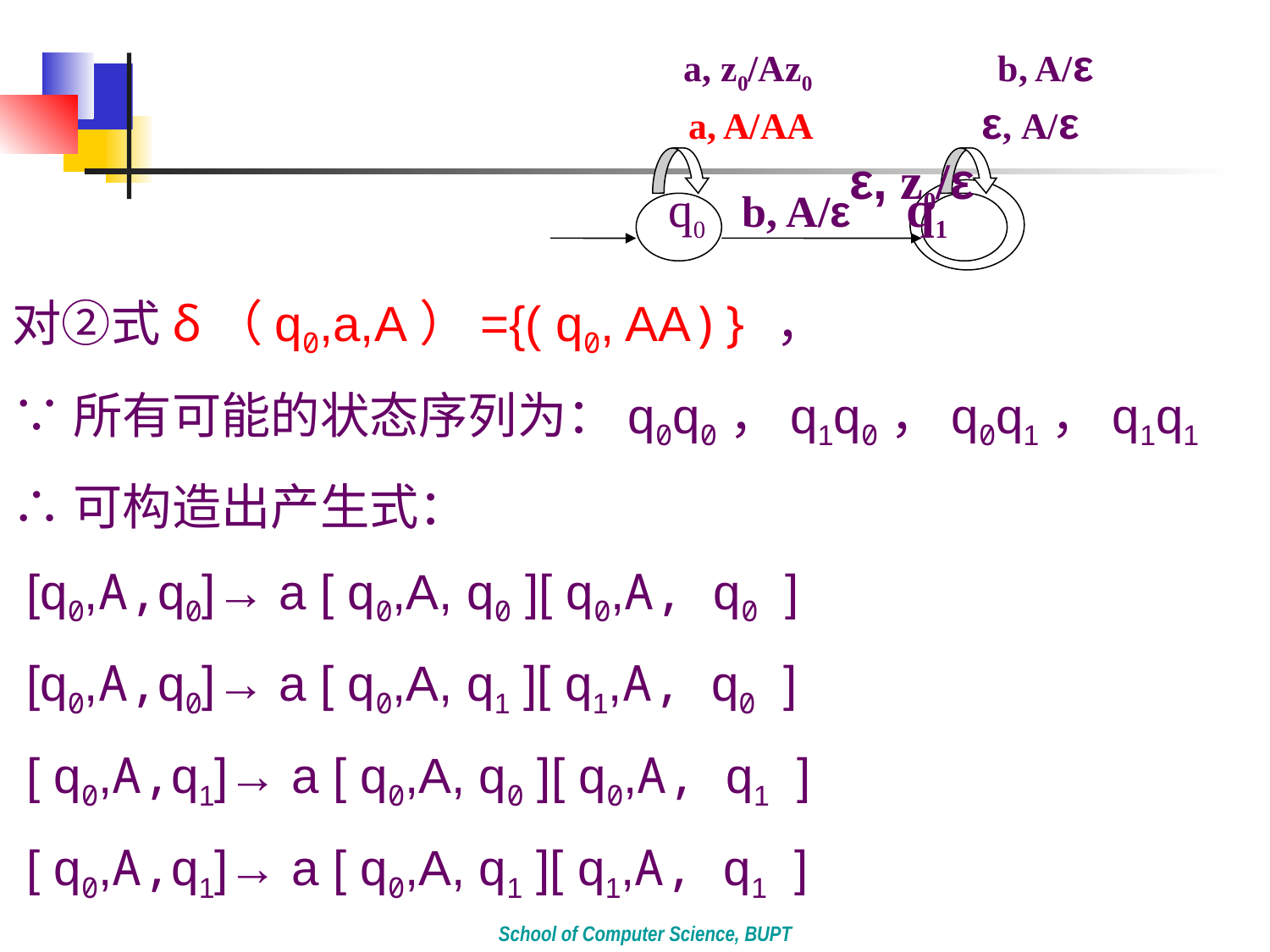

a, z0/Az0                    b, A/ε
 a, A/AA                  ε, A/ε
            ε, z0/ε

     q0       b, A/ε     q1
对②式δ（q0,a,A）={( q0, AA)} ，
∵所有可能的状态序列为：q0q0，q1q0，q0q1，q1q1
∴可构造出产生式：
 [q0,A,q0]→ a [ q0,A, q0 ][ q0,A, q0  ]
 [q0,A,q0]→ a [ q0,A, q1 ][ q1,A, q0  ]
 [ q0,A,q1]→ a [ q0,A, q0 ][ q0,A, q1  ]
 [ q0,A,q1]→ a [ q0,A, q1 ][ q1,A, q1  ]
School of Computer Science, BUPT
18